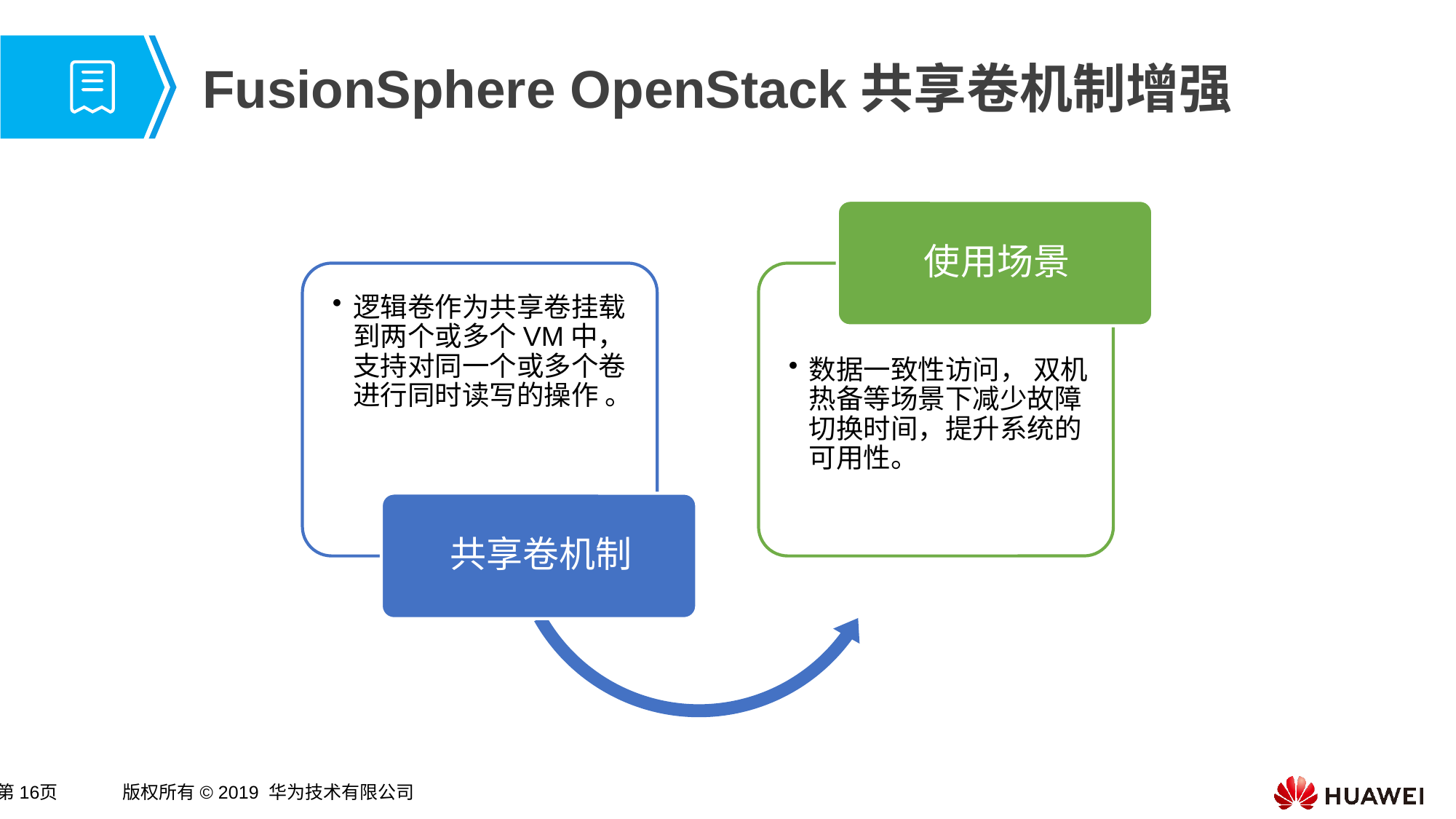

# FusionSphere OpenStack共享卷机制增强
逻辑卷作为共享卷挂载到两个或多个VM中，支持对同一个或多个卷进行同时读写的操作 。
共享卷机制
数据一致性访问， 双机热备等场景下减少故障切换时间，提升系统的可用性。
使用场景